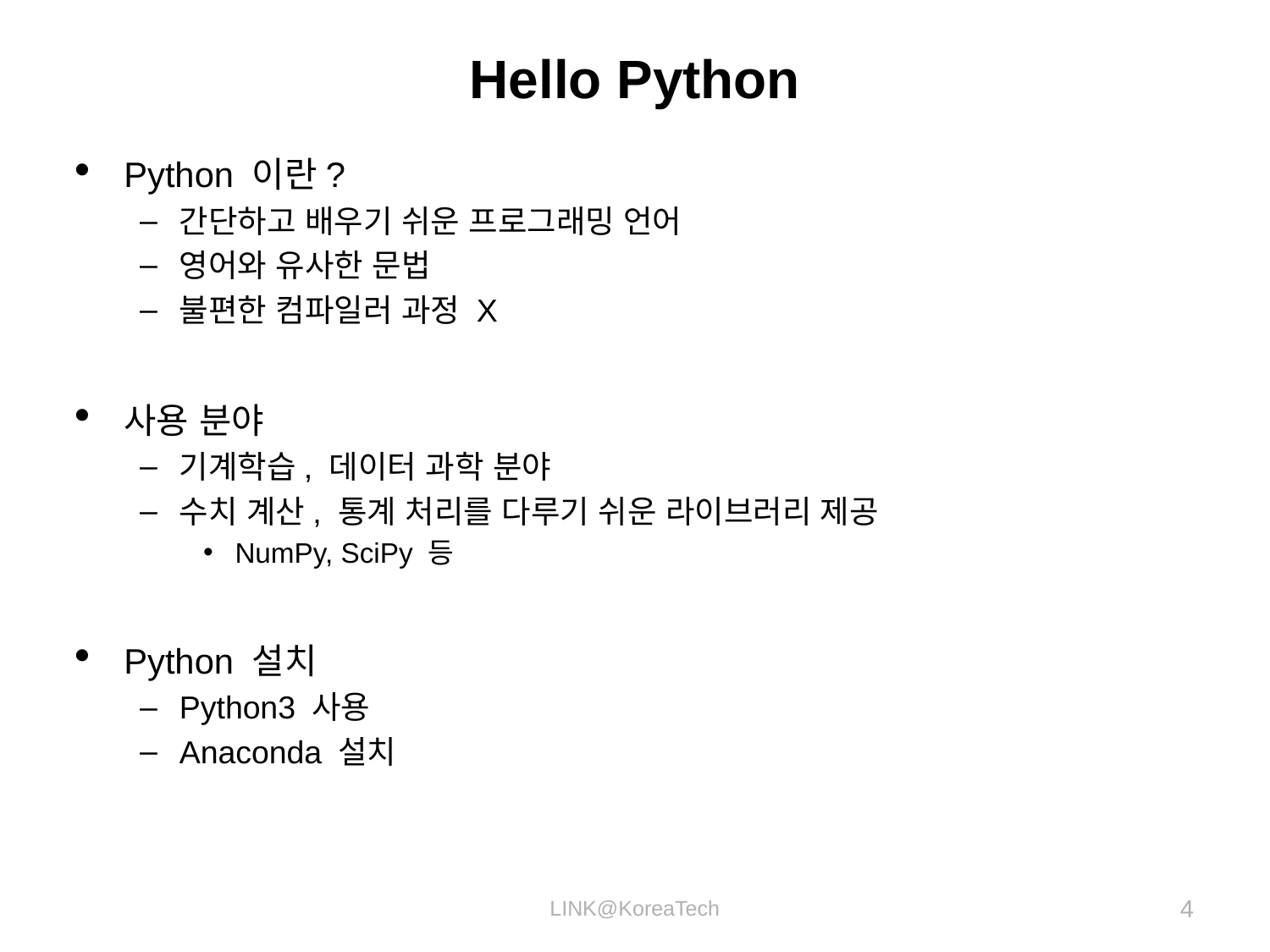

# Hello Python
Python 이란?
간단하고 배우기 쉬운 프로그래밍 언어
영어와 유사한 문법
불편한 컴파일러 과정 X

사용 분야
기계학습, 데이터 과학 분야
수치 계산, 통계 처리를 다루기 쉬운 라이브러리 제공
NumPy, SciPy 등

Python 설치
Python3 사용
Anaconda 설치

LINK@KoreaTech
4